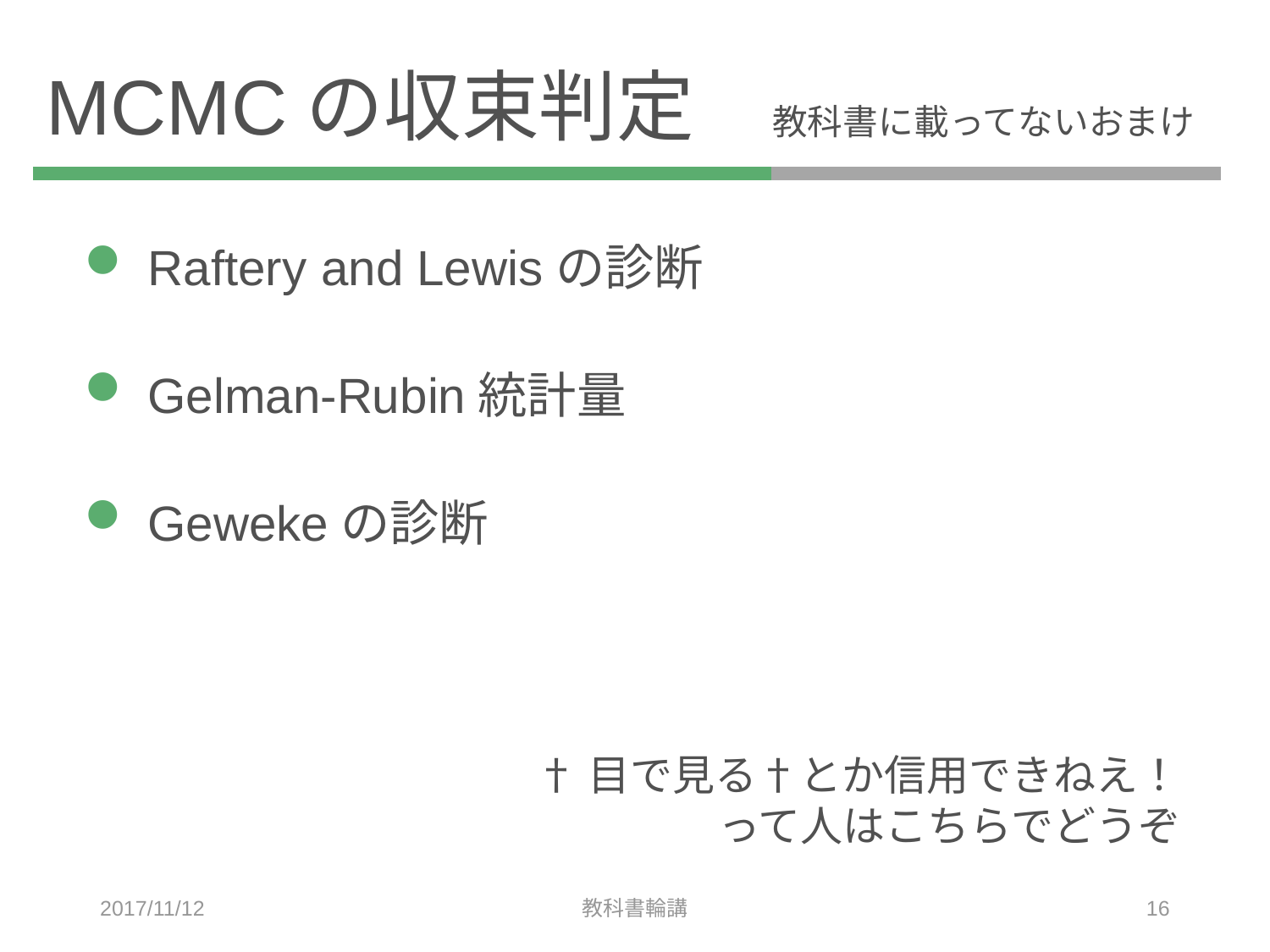

# MCMCの収束判定　教科書に載ってないおまけ
Raftery and Lewisの診断
Gelman-Rubin統計量
Gewekeの診断
†目で見る†とか信用できねえ！
って人はこちらでどうぞ
2017/11/12
教科書輪講
16